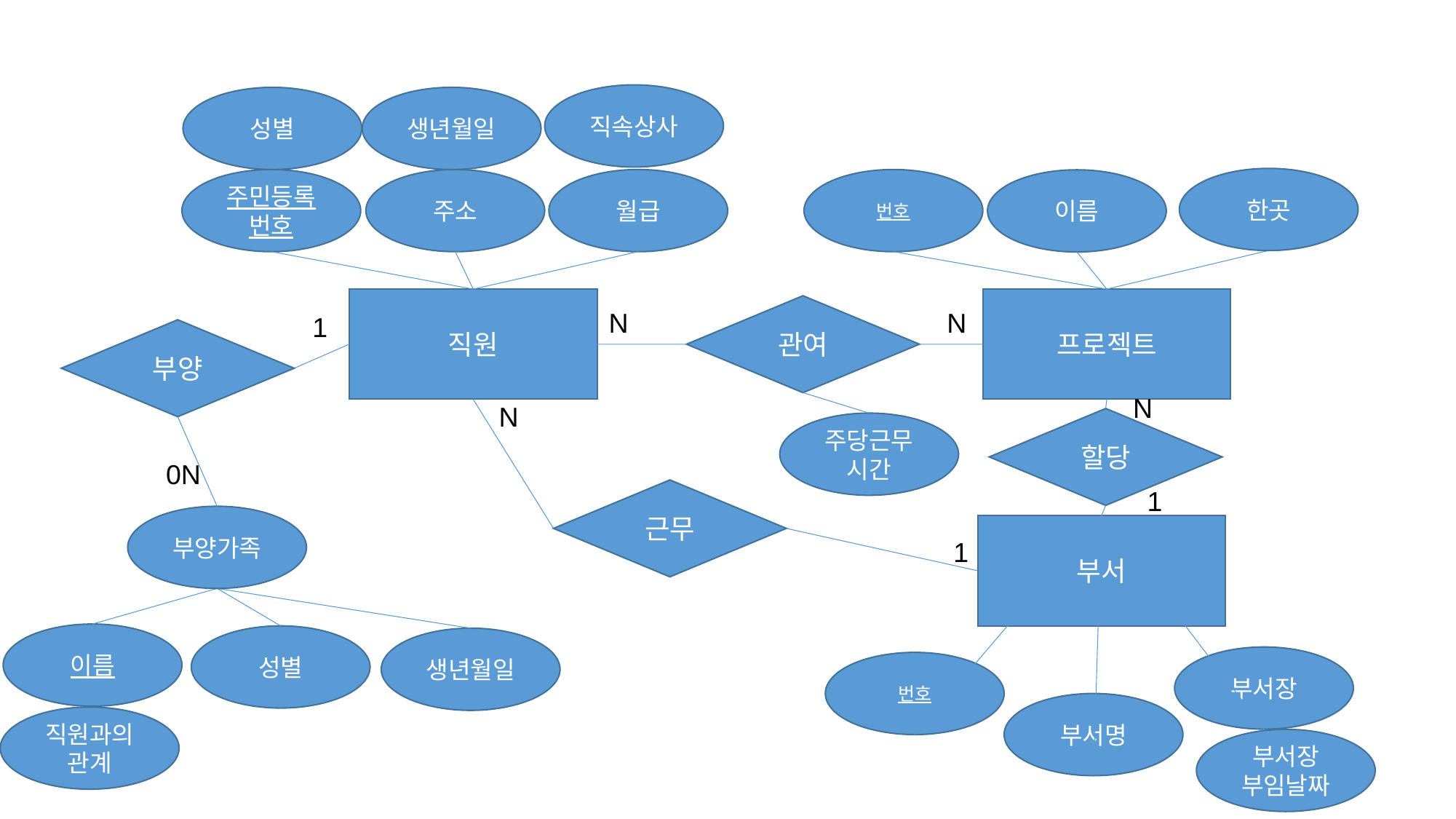

직속상사
생년월일
성별
한곳
주민등록번호
주소
월급
번호
이름
직원
프로젝트
관여
N
N
1
부양
N
N
할당
주당근무시간
0N
1
근무
부양가족
부서
1
이름
성별
생년월일
부서장
번호
부서명
직원과의 관계
부서장 부임날짜